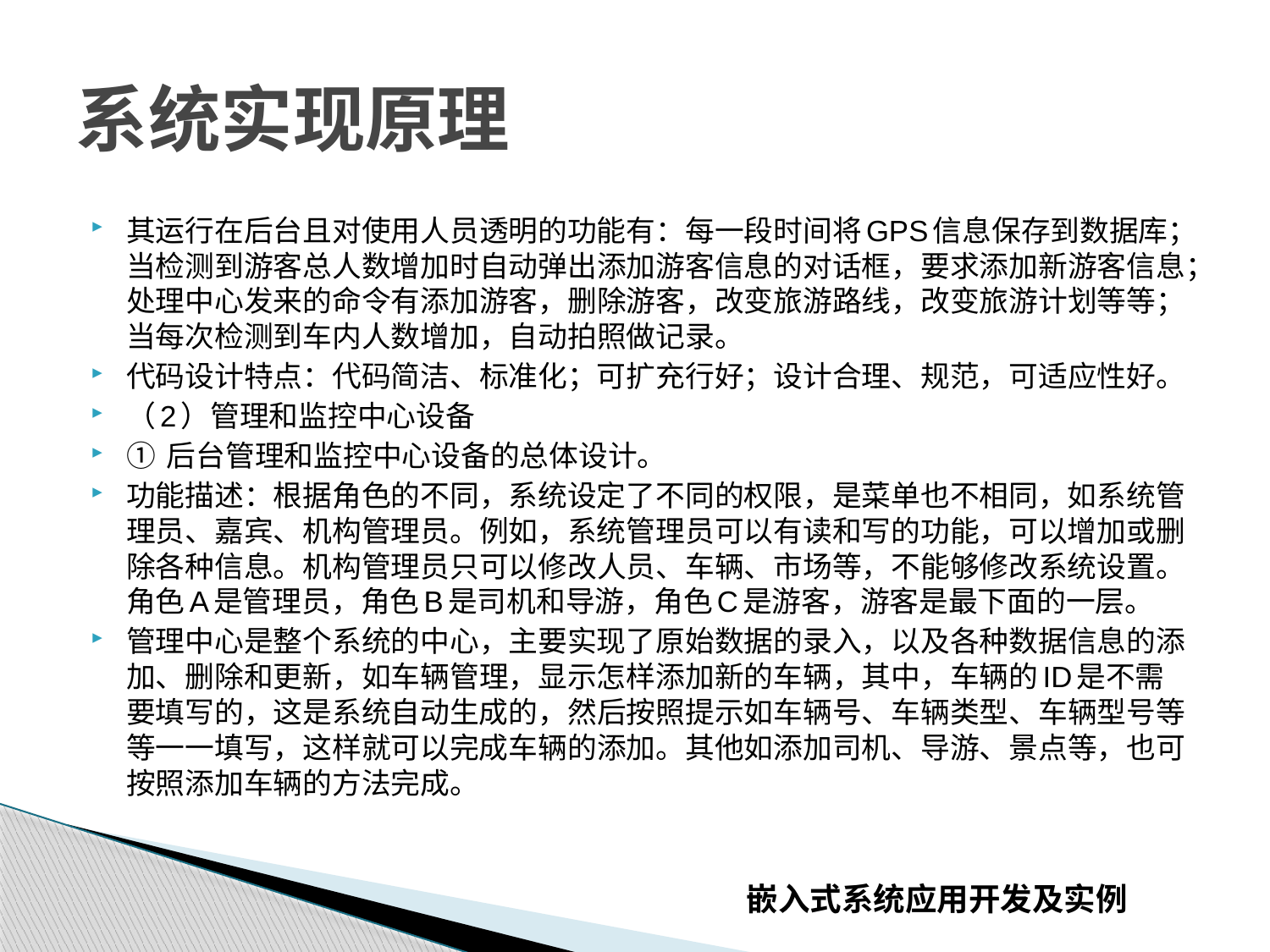

# 系统实现原理
其运行在后台且对使用人员透明的功能有：每一段时间将GPS信息保存到数据库；当检测到游客总人数增加时自动弹出添加游客信息的对话框，要求添加新游客信息；处理中心发来的命令有添加游客，删除游客，改变旅游路线，改变旅游计划等等；当每次检测到车内人数增加，自动拍照做记录。
代码设计特点：代码简洁、标准化；可扩充行好；设计合理、规范，可适应性好。
（2）管理和监控中心设备
① 后台管理和监控中心设备的总体设计。
功能描述：根据角色的不同，系统设定了不同的权限，是菜单也不相同，如系统管理员、嘉宾、机构管理员。例如，系统管理员可以有读和写的功能，可以增加或删除各种信息。机构管理员只可以修改人员、车辆、市场等，不能够修改系统设置。角色A是管理员，角色B是司机和导游，角色C是游客，游客是最下面的一层。
管理中心是整个系统的中心，主要实现了原始数据的录入，以及各种数据信息的添加、删除和更新，如车辆管理，显示怎样添加新的车辆，其中，车辆的ID是不需要填写的，这是系统自动生成的，然后按照提示如车辆号、车辆类型、车辆型号等等一一填写，这样就可以完成车辆的添加。其他如添加司机、导游、景点等，也可按照添加车辆的方法完成。

嵌入式系统应用开发及实例